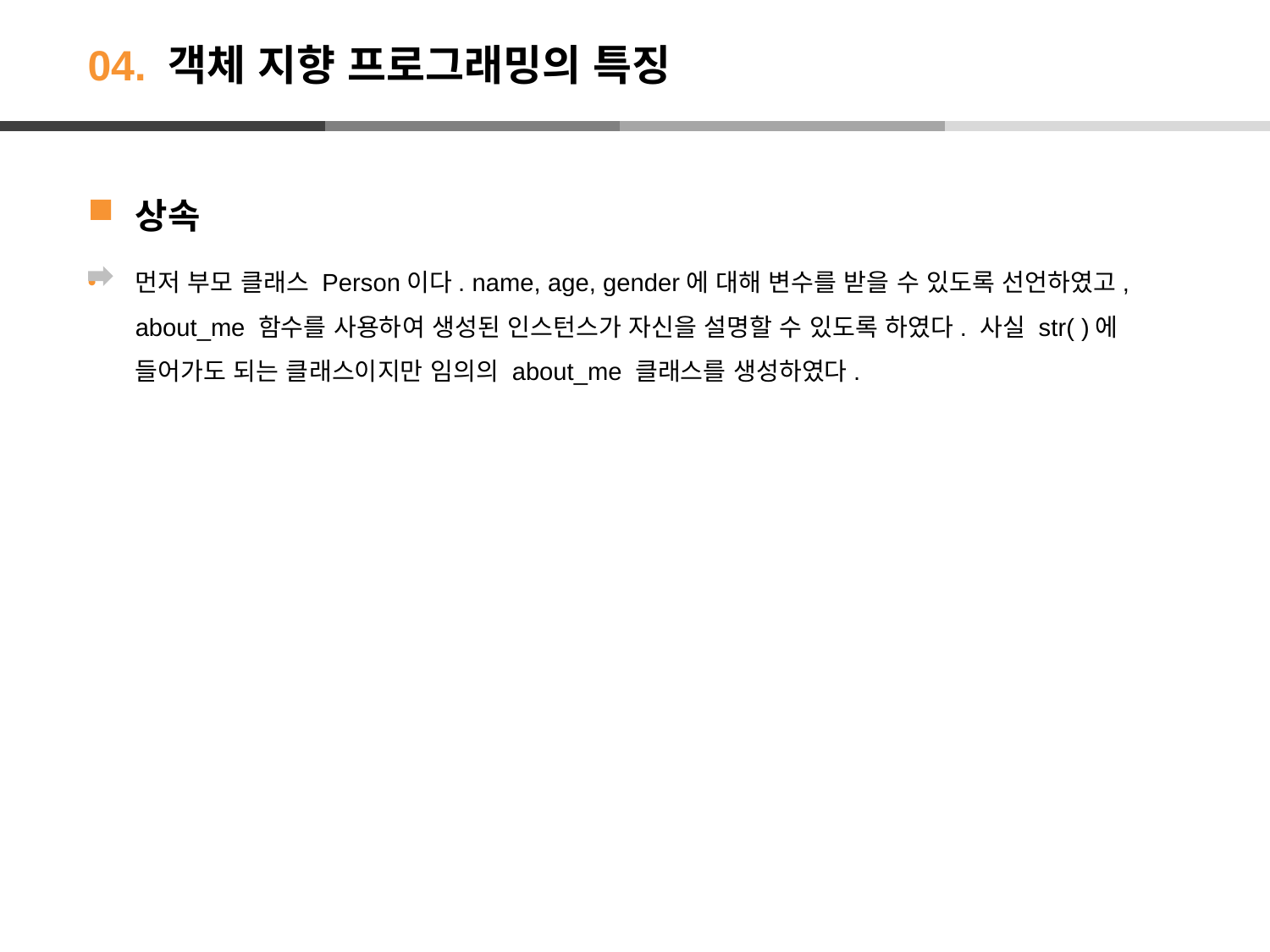

# 04. 객체 지향 프로그래밍의 특징
상속
먼저 부모 클래스 Person이다. name, age, gender에 대해 변수를 받을 수 있도록 선언하였고, about_me 함수를 사용하여 생성된 인스턴스가 자신을 설명할 수 있도록 하였다. 사실 str( )에 들어가도 되는 클래스이지만 임의의 about_me 클래스를 생성하였다.